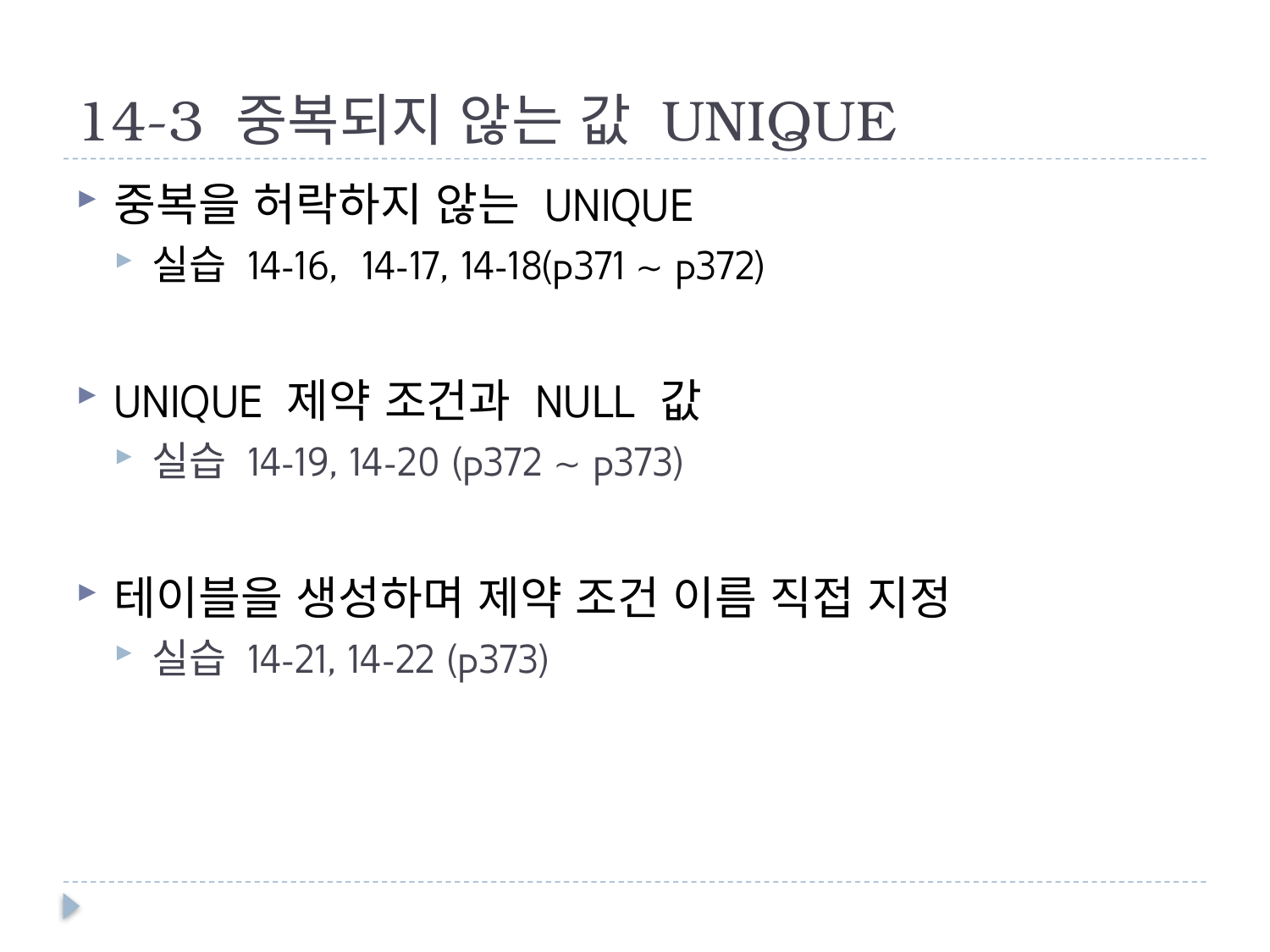

# 14-3 중복되지 않는 값 UNIQUE
중복을 허락하지 않는 UNIQUE
실습 14-16,  14-17, 14-18(p371 ~ p372)

UNIQUE 제약 조건과 NULL 값
실습 14-19, 14-20 (p372 ~ p373)

테이블을 생성하며 제약 조건 이름 직접 지정
실습 14-21, 14-22 (p373)